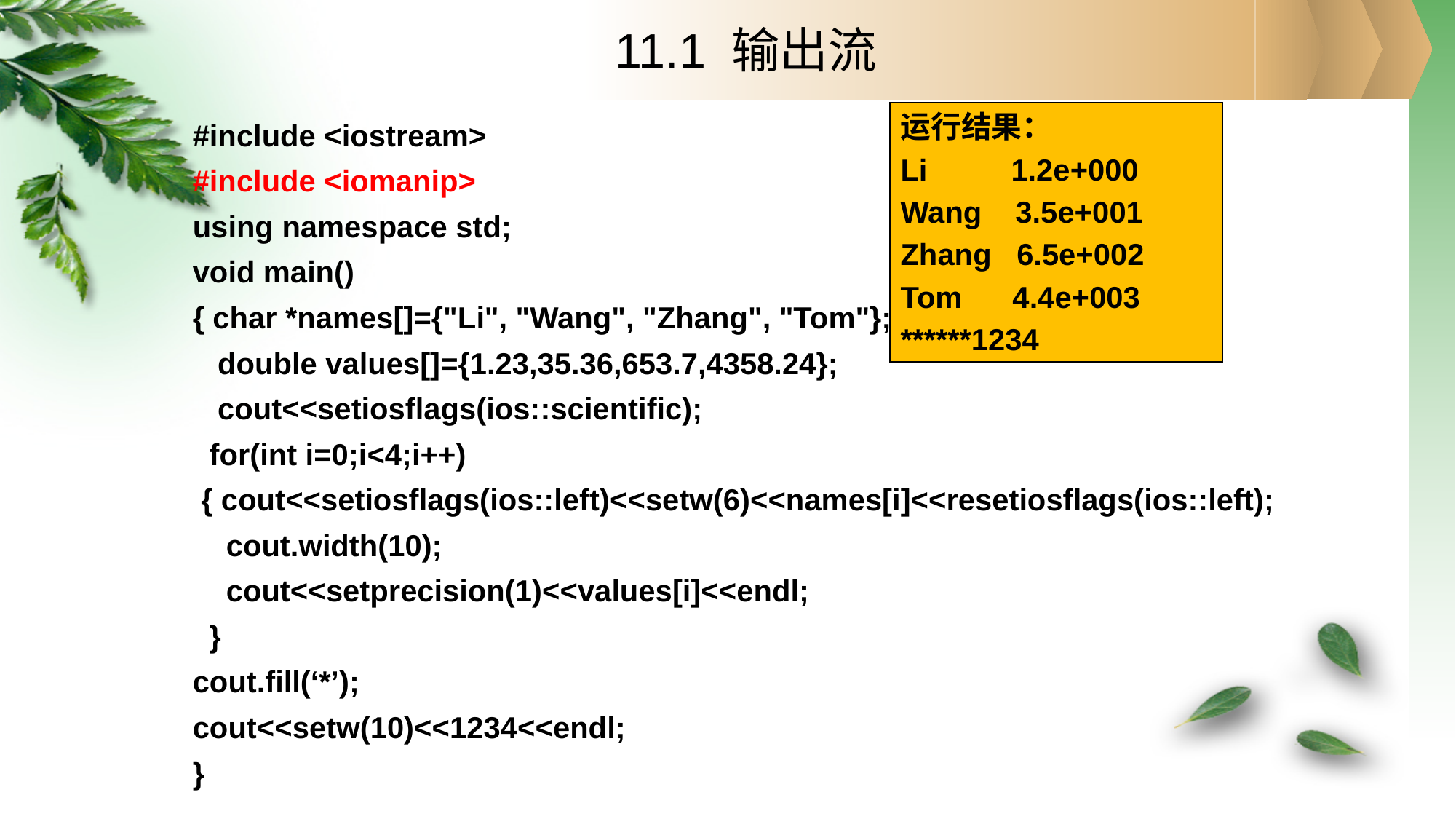

11.1 输出流
运行结果：
Li          1.2e+000
Wang    3.5e+001
Zhang   6.5e+002
Tom      4.4e+003
******1234
#include <iostream>
#include <iomanip>
using namespace std;
void main()
{ char *names[]={"Li", "Wang", "Zhang", "Tom"};
   double values[]={1.23,35.36,653.7,4358.24};
   cout<<setiosflags(ios::scientific);
  for(int i=0;i<4;i++)
 { cout<<setiosflags(ios::left)<<setw(6)<<names[i]<<resetiosflags(ios::left);
    cout.width(10);
    cout<<setprecision(1)<<values[i]<<endl;
  }
cout.fill(‘*’);
cout<<setw(10)<<1234<<endl;
}